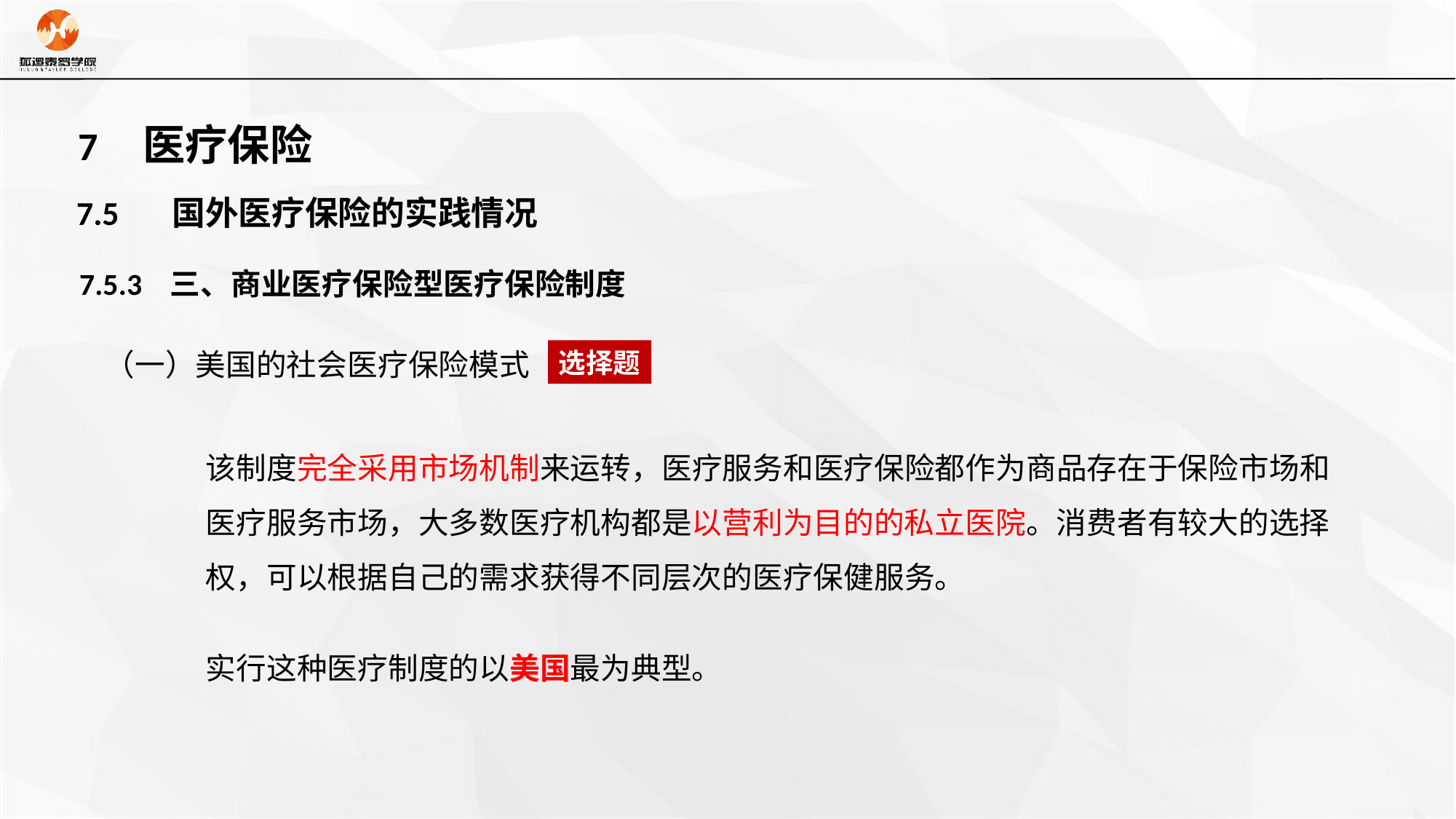

7    医疗保险
7.5      国外医疗保险的实践情况
7.5.3   三、商业医疗保险型医疗保险制度
（一）美国的社会医疗保险模式
选择题
该制度完全采用市场机制来运转，医疗服务和医疗保险都作为商品存在于保险市场和医疗服务市场，大多数医疗机构都是以营利为目的的私立医院。消费者有较大的选择权，可以根据自己的需求获得不同层次的医疗保健服务。
实行这种医疗制度的以美国最为典型。